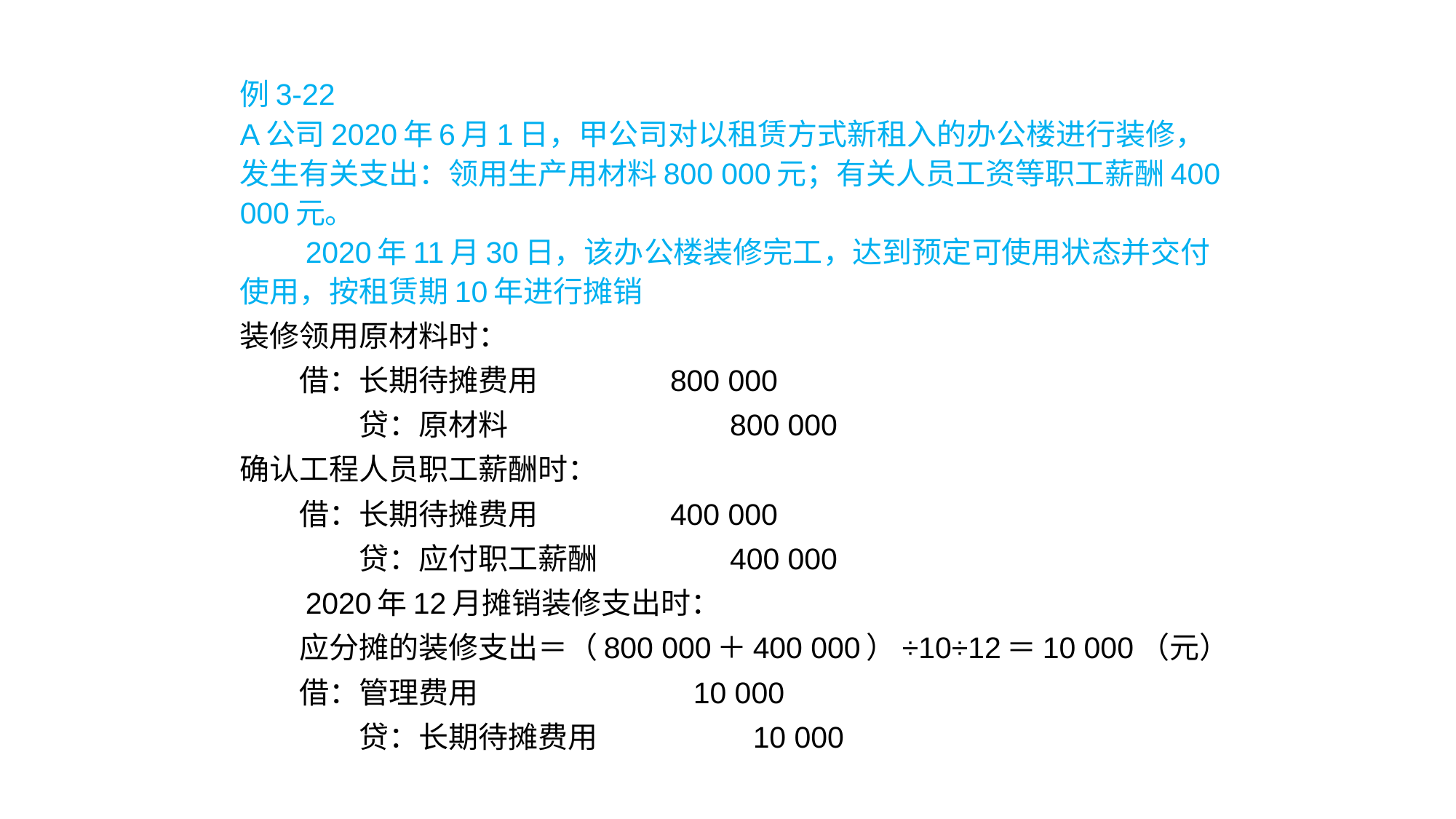

例3-22
A公司2020年6月1日，甲公司对以租赁方式新租入的办公楼进行装修，发生有关支出：领用生产用材料800 000元；有关人员工资等职工薪酬400 000元。
　　2020年11月30日，该办公楼装修完工，达到预定可使用状态并交付使用，按租赁期10年进行摊销
装修领用原材料时：
　　借：长期待摊费用　　　　 800 000
　　　　贷：原材料　　　　　　　 800 000
确认工程人员职工薪酬时：
　　借：长期待摊费用　　　　 400 000
　　　　贷：应付职工薪酬　　　　 400 000
　　2020年12月摊销装修支出时：
　　应分摊的装修支出＝（800 000＋400 000）÷10÷12＝10 000（元）
　　借：管理费用　　　　　　　10 000
　　　　贷：长期待摊费用　　　　　10 000